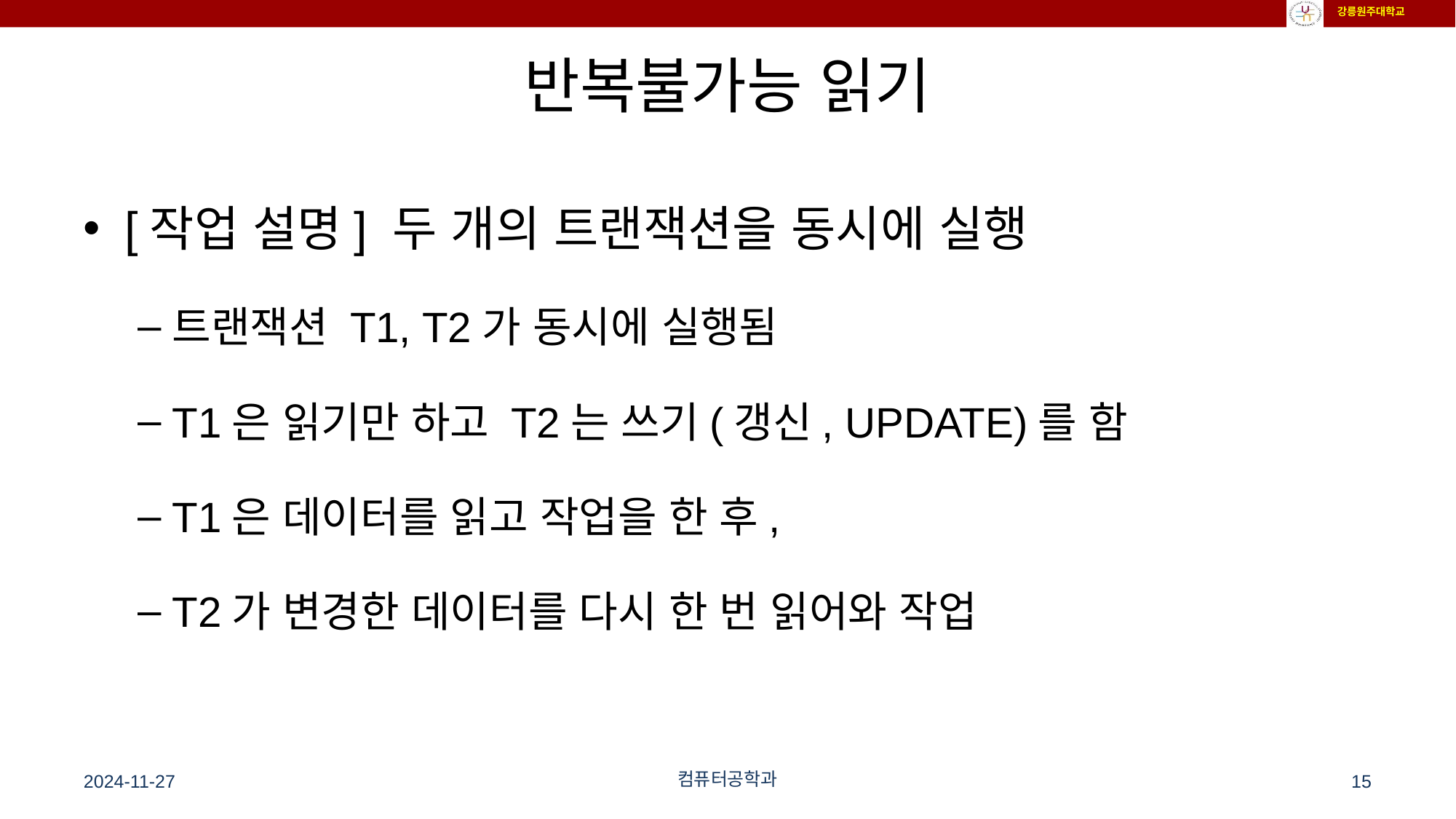

# 반복불가능 읽기
[작업 설명] 두 개의 트랜잭션을 동시에 실행
트랜잭션 T1, T2가 동시에 실행됨
T1은 읽기만 하고 T2는 쓰기(갱신, UPDATE)를 함
T1은 데이터를 읽고 작업을 한 후,
T2가 변경한 데이터를 다시 한 번 읽어와 작업
2024-11-27
컴퓨터공학과
15